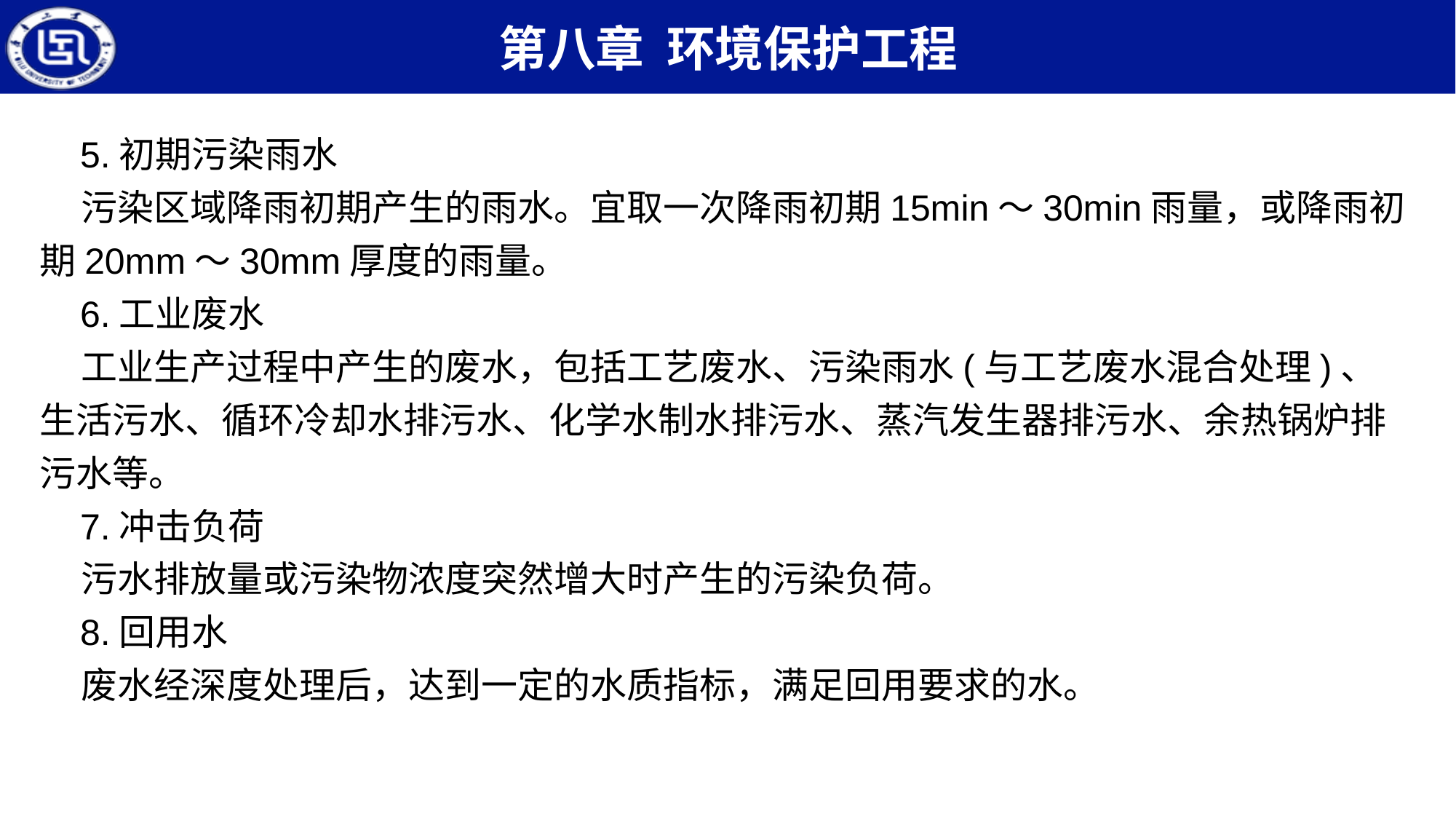

5.初期污染雨水
    污染区域降雨初期产生的雨水。宜取一次降雨初期15min～30min雨量，或降雨初期20mm～30mm厚度的雨量。
    6.工业废水
    工业生产过程中产生的废水，包括工艺废水、污染雨水(与工艺废水混合处理)、生活污水、循环冷却水排污水、化学水制水排污水、蒸汽发生器排污水、余热锅炉排污水等。
    7.冲击负荷
    污水排放量或污染物浓度突然增大时产生的污染负荷。
    8.回用水
    废水经深度处理后，达到一定的水质指标，满足回用要求的水。